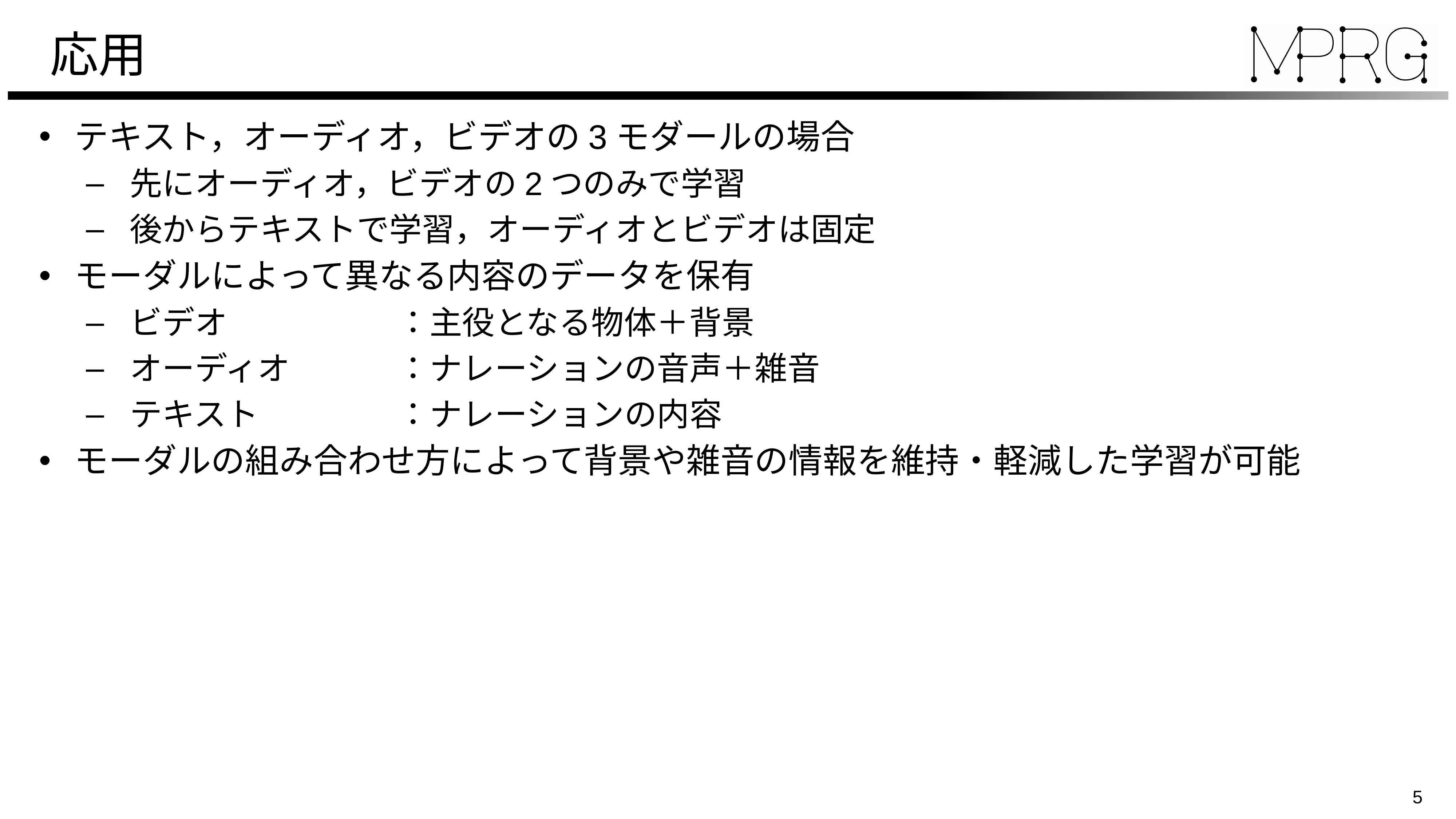

# 応用
テキスト，オーディオ，ビデオの3モダールの場合
先にオーディオ，ビデオの2つのみで学習
後からテキストで学習，オーディオとビデオは固定
モーダルによって異なる内容のデータを保有
ビデオ	：主役となる物体＋背景
オーディオ	：ナレーションの音声＋雑音
テキスト	：ナレーションの内容
モーダルの組み合わせ方によって背景や雑音の情報を維持・軽減した学習が可能